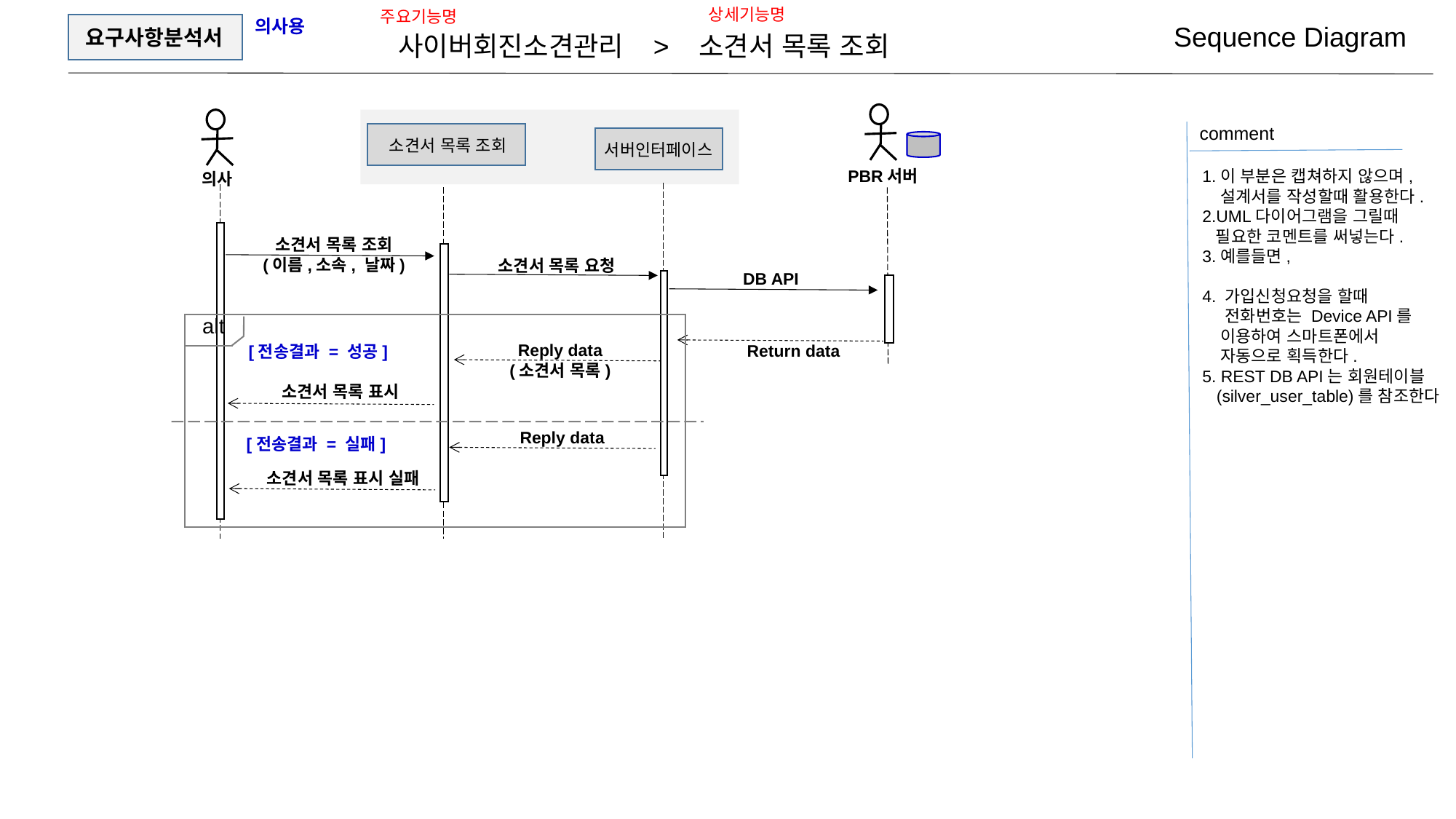

상세기능명
주요기능명
의사용
Sequence Diagram

요구사항분석서
사이버회진소견관리   >   소견서 목록 조회

comment

소견서 목록 조회

서버인터페이스
PBR서버
1.이 부분은 캡쳐하지 않으며,
   설계서를 작성할때 활용한다.
2.UML다이어그램을 그릴때
  필요한 코멘트를 써넣는다.
3.예를들면,

4. 가입신청요청을 할때
    전화번호는 Device API를
   이용하여 스마트폰에서
   자동으로 획득한다.
5. REST DB API는 회원테이블
   (silver_user_table)를 참조한다
의사

소견서 목록 조회
(이름,소속, 날짜)

소견서 목록 요청
DB API

alt

Reply data
(소견서 목록)
Return data
[전송결과 = 성공]
소견서 목록 표시
Reply data
[전송결과 = 실패]
소견서 목록 표시 실패